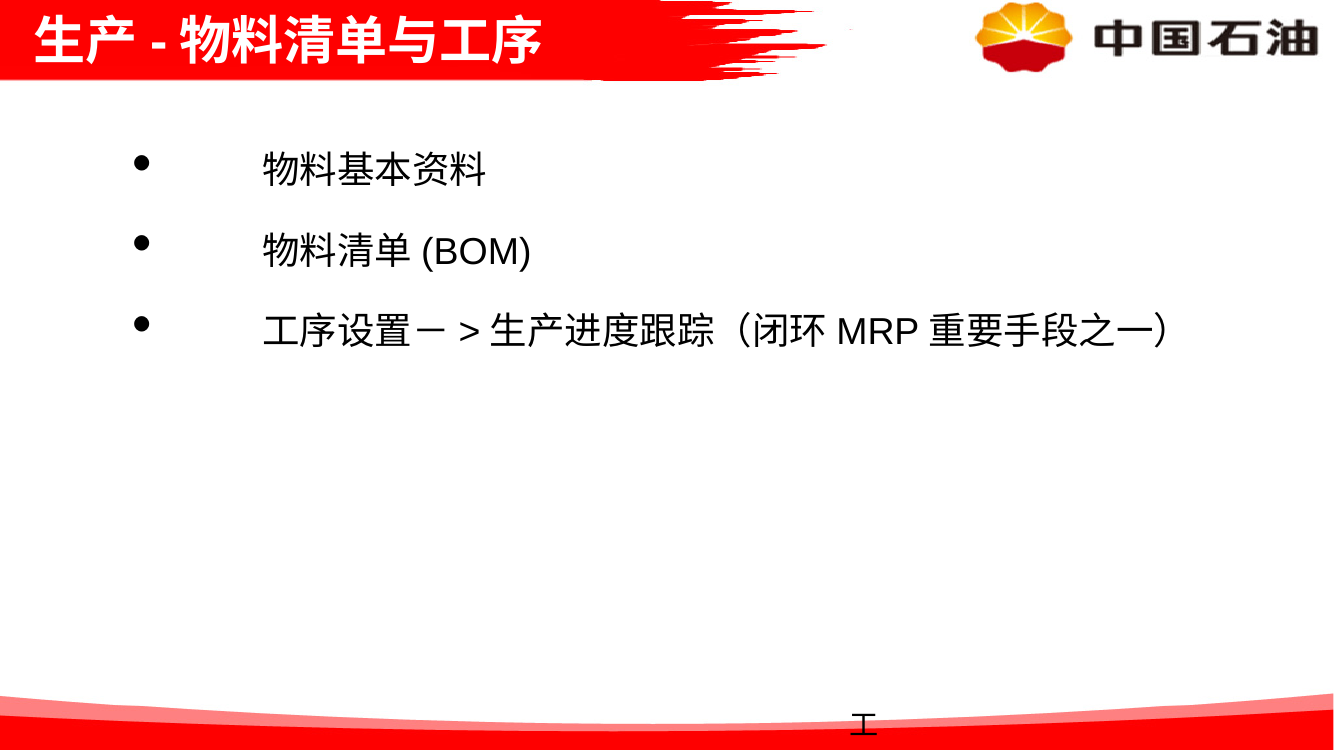

# 生产-物料清单与工序
物料基本资料
物料清单(BOM)
工序设置－>生产进度跟踪（闭环MRP重要手段之一）
工